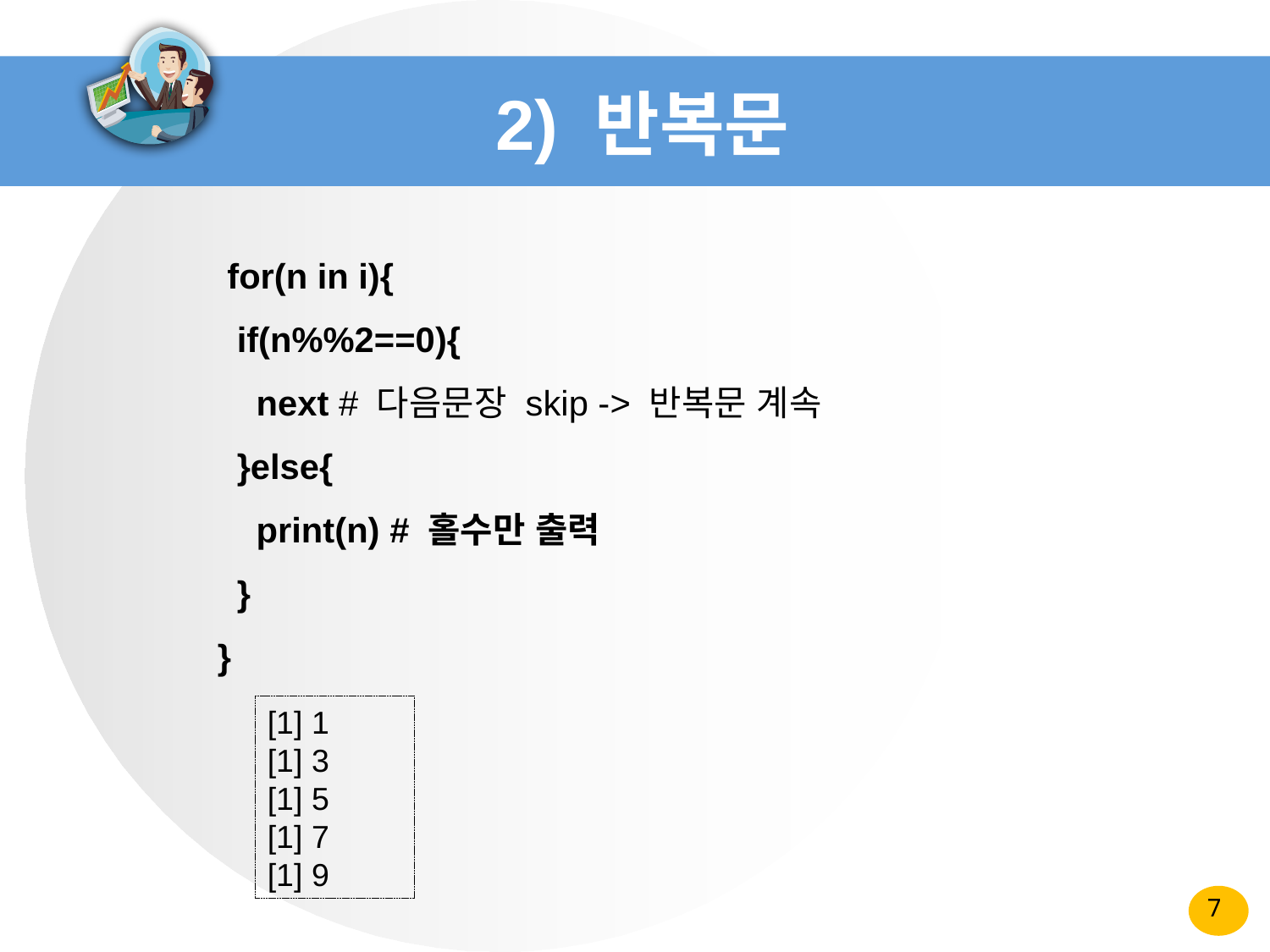

# 2) 반복문
 for(n in i){
  if(n%%2==0){
    next # 다음문장 skip -> 반복문 계속
  }else{
    print(n) # 홀수만 출력
  }
}
[1] 1
[1] 3
[1] 5
[1] 7
[1] 9
7